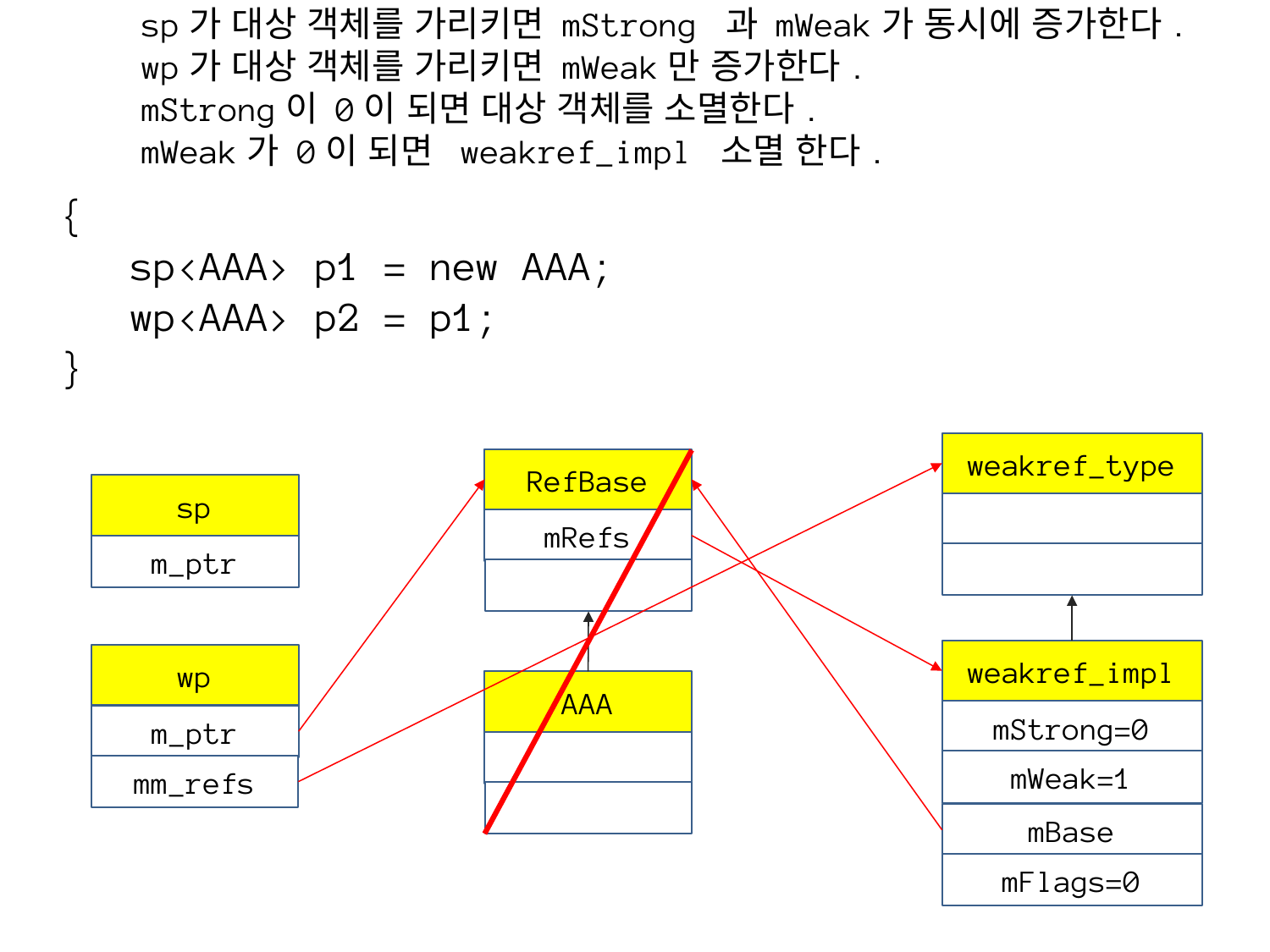

sp가 대상 객체를 가리키면 mStrong 과 mWeak가 동시에 증가한다.
wp가 대상 객체를 가리키면 mWeak만 증가한다.
mStrong이 0이 되면 대상 객체를 소멸한다.
mWeak가 0이 되면  weakref_impl 소멸 한다.

{
   sp<AAA> p1 = new AAA;
   wp<AAA> p2 = p1;
}

weakref_type
RefBase
sp

mRefs
m_ptr

weakref_impl
wp
AAA
mStrong=0
m_ptr

mWeak=1
mm_refs

mBase
mFlags=0